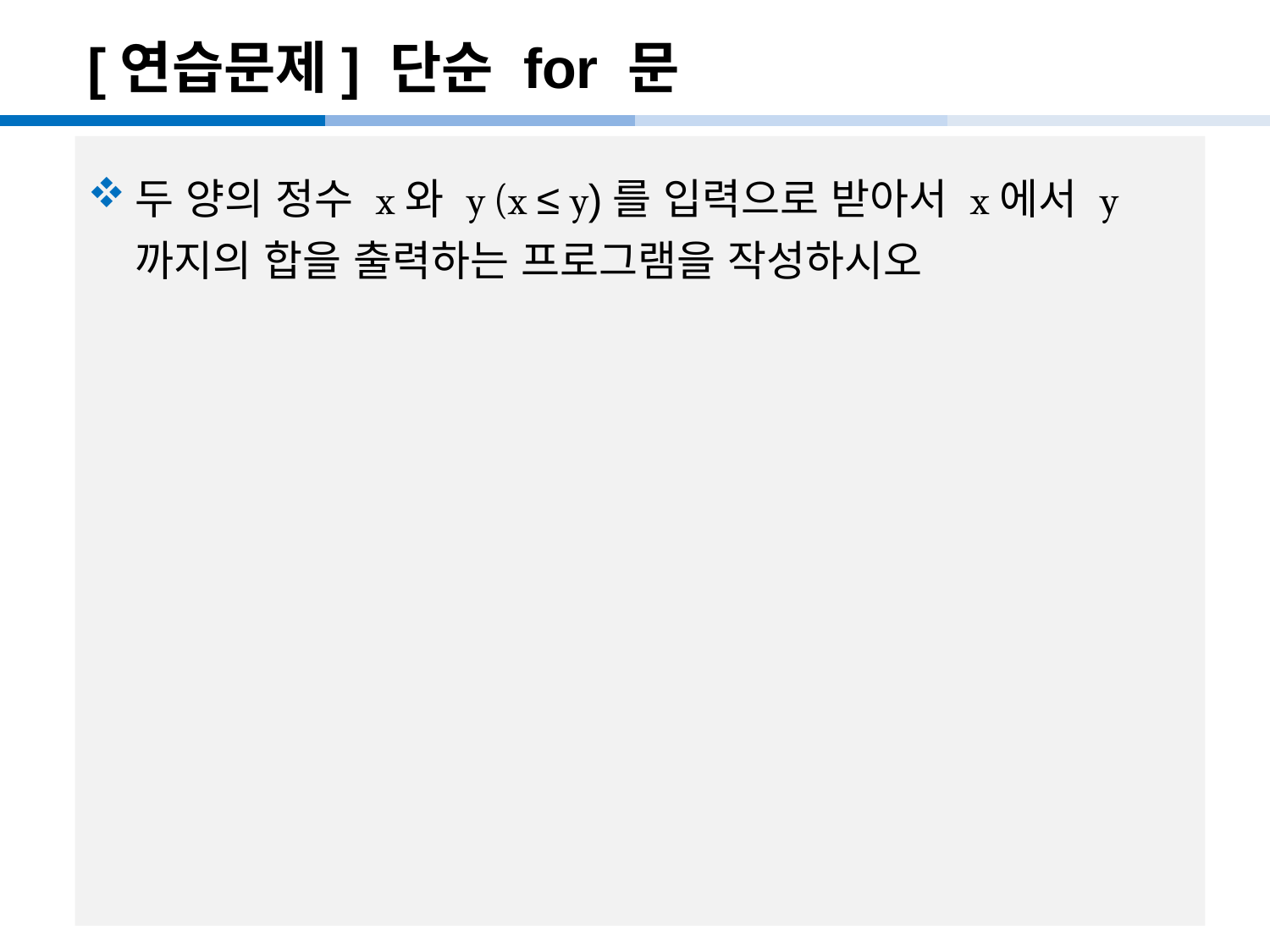

# [연습문제] 단순 for 문
두 양의 정수 x와 y (x ≤ y)를 입력으로 받아서 x에서 y까지의 합을 출력하는 프로그램을 작성하시오